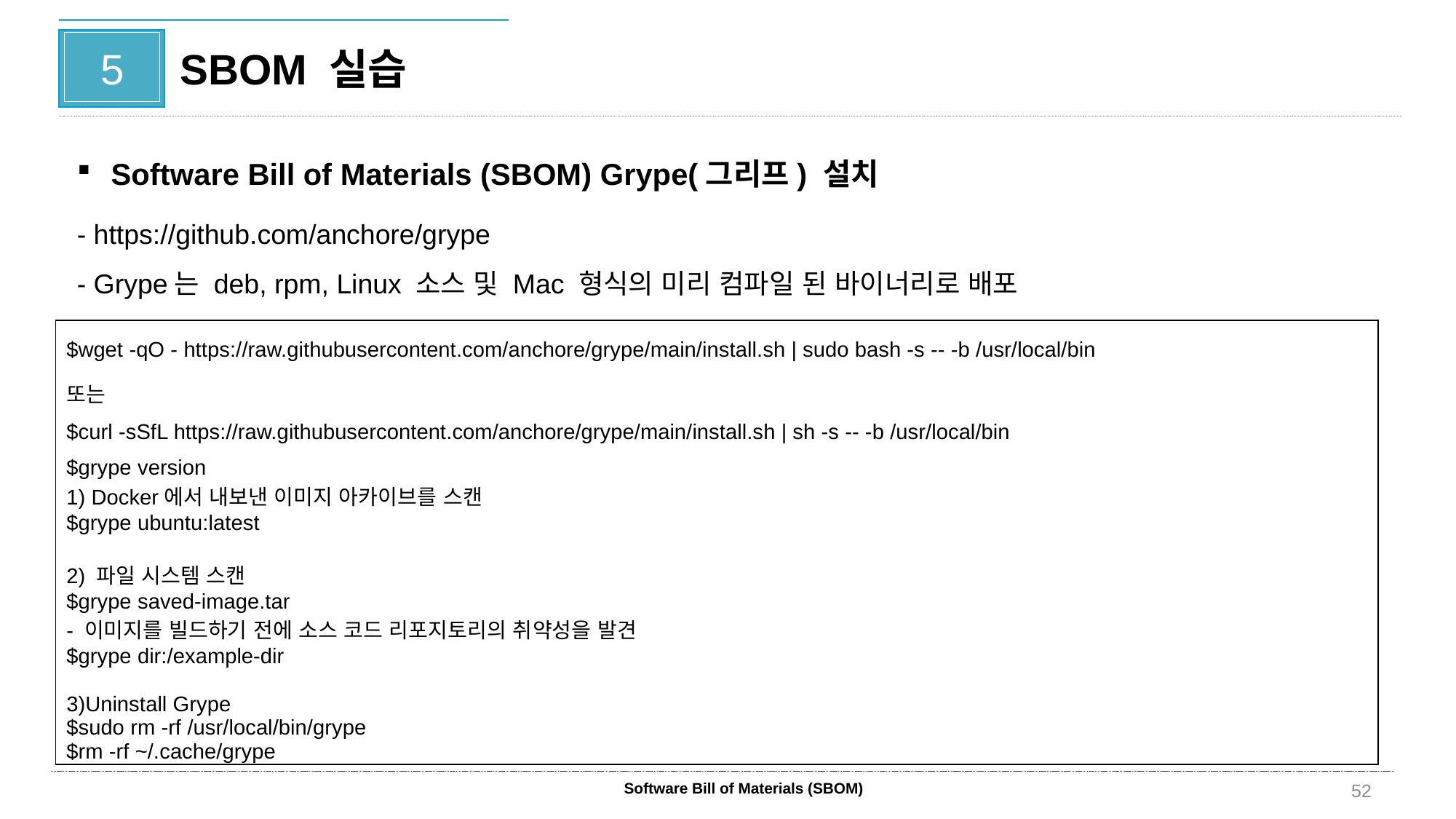

5
SBOM 실습
Software Bill of Materials (SBOM) Grype(그리프) 설치
- https://github.com/anchore/grype
- Grype는 deb, rpm, Linux 소스 및 Mac 형식의 미리 컴파일 된 바이너리로 배포
| $wget -qO - https://raw.githubusercontent.com/anchore/grype/main/install.sh | sudo bash -s -- -b /usr/local/bin 또는 $curl -sSfL https://raw.githubusercontent.com/anchore/grype/main/install.sh | sh -s -- -b /usr/local/bin $grype version 1) Docker에서 내보낸 이미지 아카이브를 스캔 $grype ubuntu:latest 2) 파일 시스템 스캔 $grype saved-image.tar - 이미지를 빌드하기 전에 소스 코드 리포지토리의 취약성을 발견 $grype dir:/example-dir 3)Uninstall Grype $sudo rm -rf /usr/local/bin/grype $rm -rf ~/.cache/grype |
| --- |